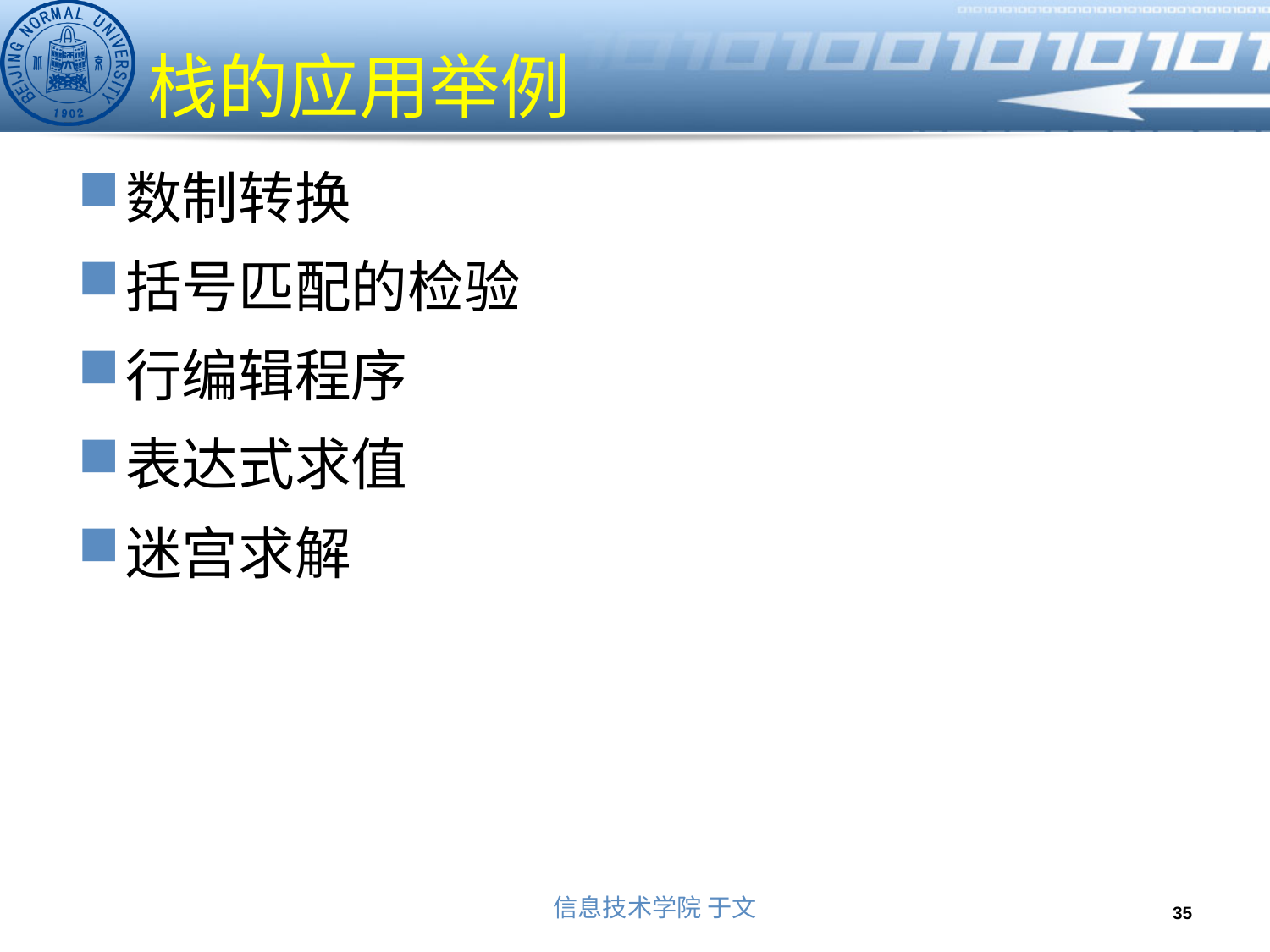

# 栈的应用举例
数制转换
括号匹配的检验
行编辑程序
表达式求值
迷宫求解
35